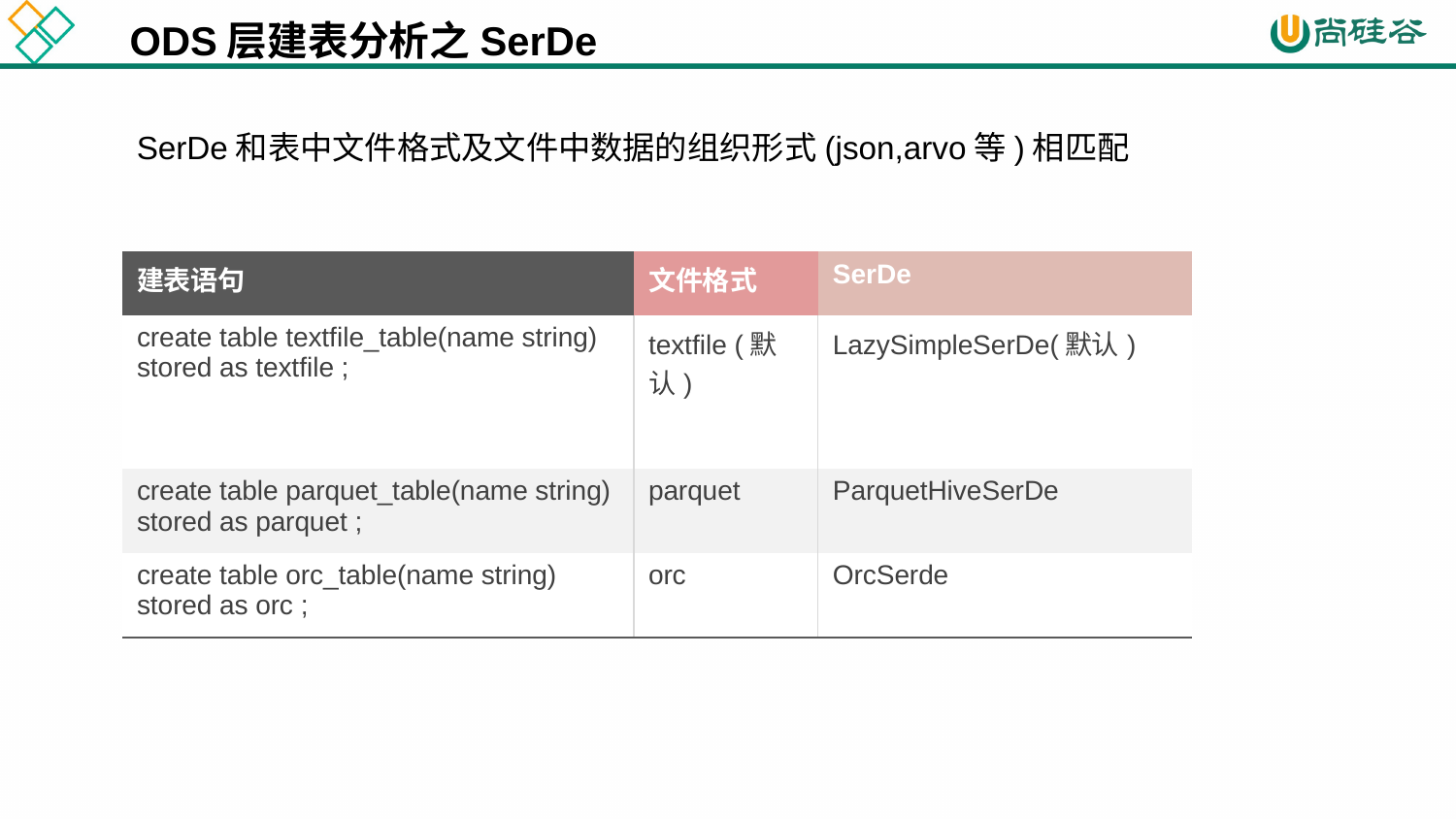

ODS层建表分析之SerDe
SerDe和表中文件格式及文件中数据的组织形式(json,arvo等)相匹配
| 建表语句 | 文件格式 | SerDe |
| --- | --- | --- |
| create table textfile\_table(name string) stored as textfile ; | textfile (默认) | LazySimpleSerDe(默认) |
| create table parquet\_table(name string) stored as parquet ; | parquet | ParquetHiveSerDe |
| create table orc\_table(name string) stored as orc ; | orc | OrcSerde |